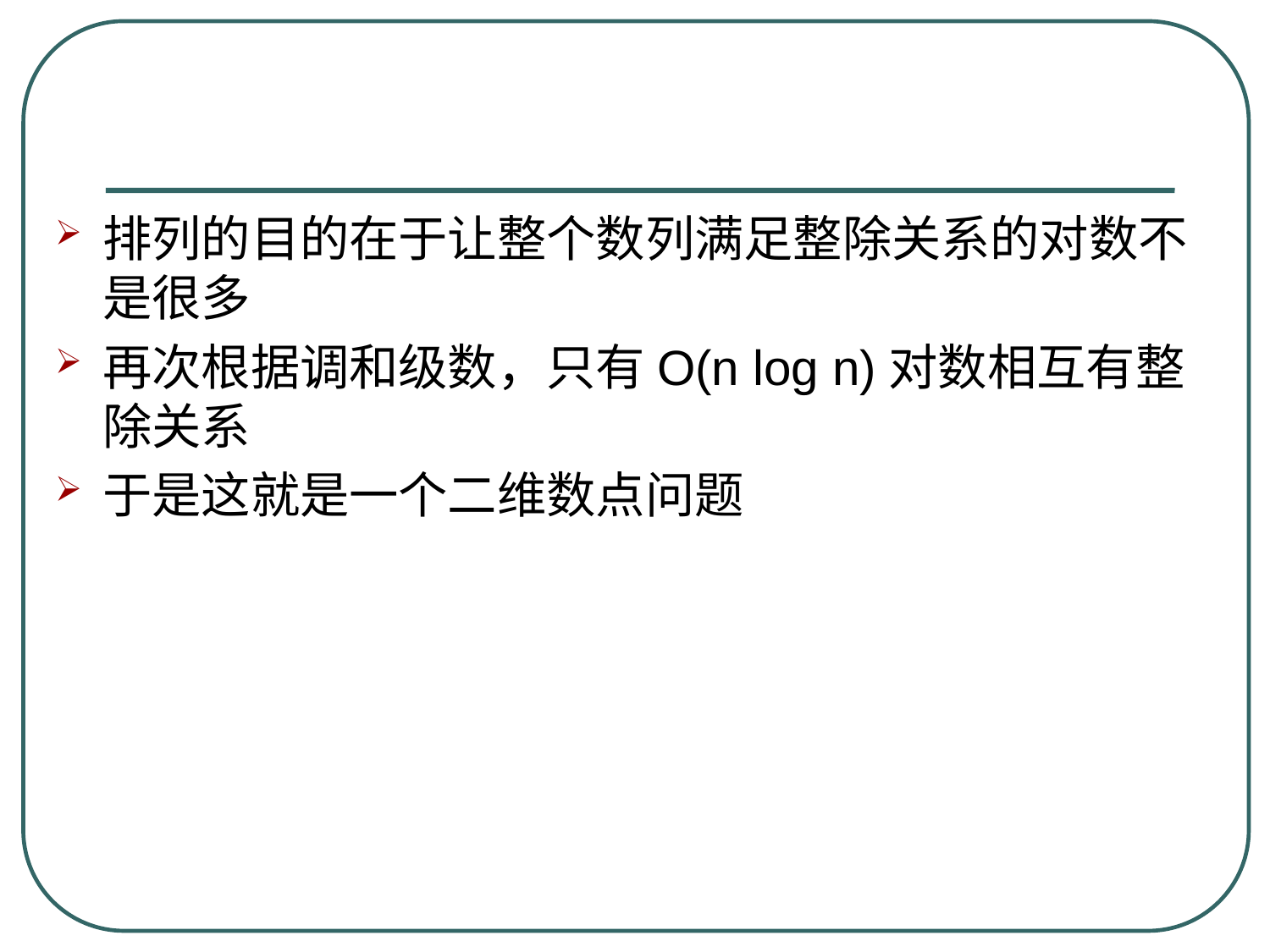

#
排列的目的在于让整个数列满足整除关系的对数不是很多
再次根据调和级数，只有O(n log n)对数相互有整除关系
于是这就是一个二维数点问题